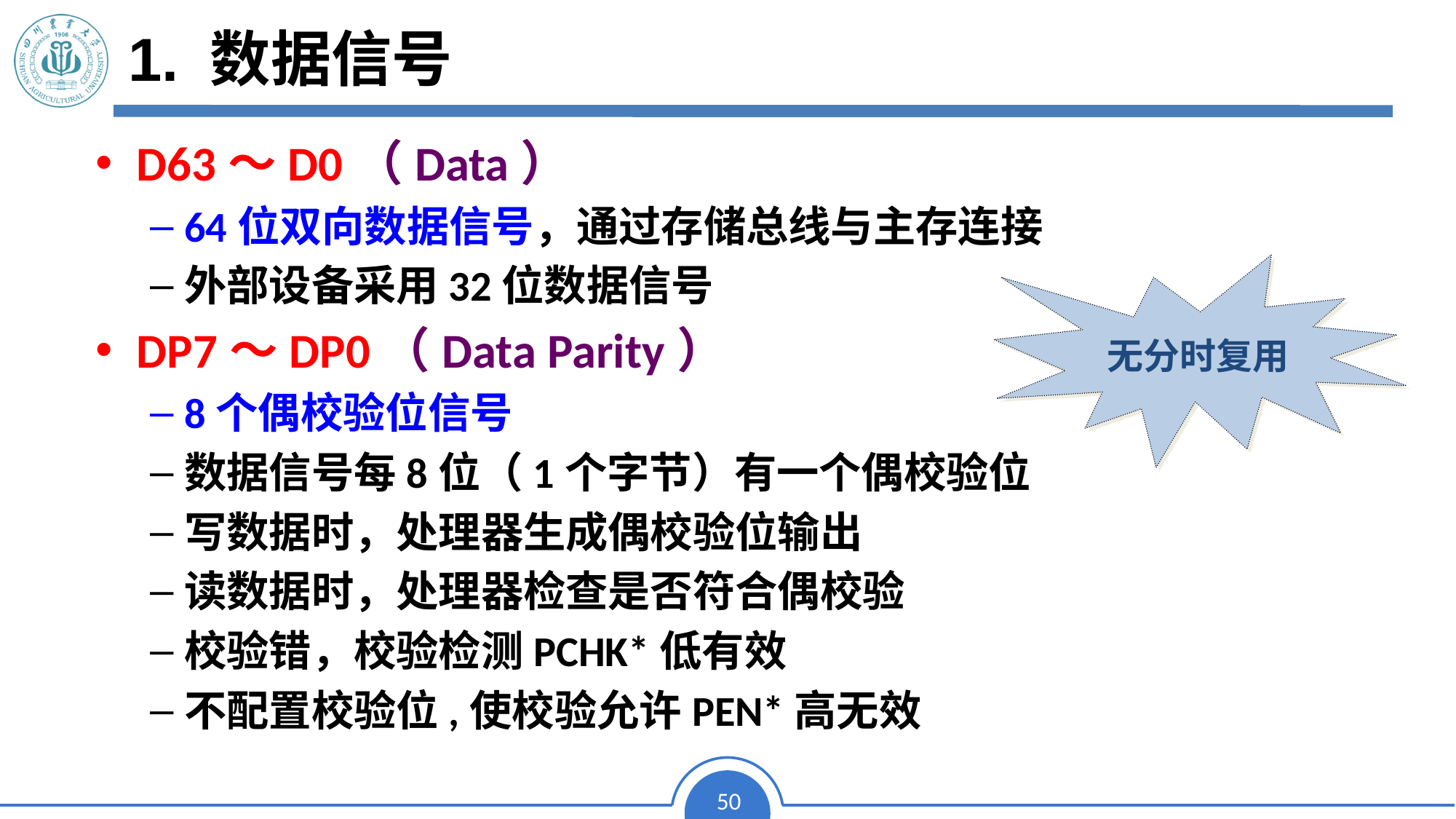

# 1. 数据信号
1. 数据信号
D63～D0（Data）
64位双向数据信号，通过存储总线与主存连接
外部设备采用32位数据信号
DP7～DP0（Data Parity）
8个偶校验位信号
数据信号每8位（1个字节）有一个偶校验位
写数据时，处理器生成偶校验位输出
读数据时，处理器检查是否符合偶校验
校验错，校验检测PCHK*低有效
不配置校验位,使校验允许PEN*高无效
无分时复用